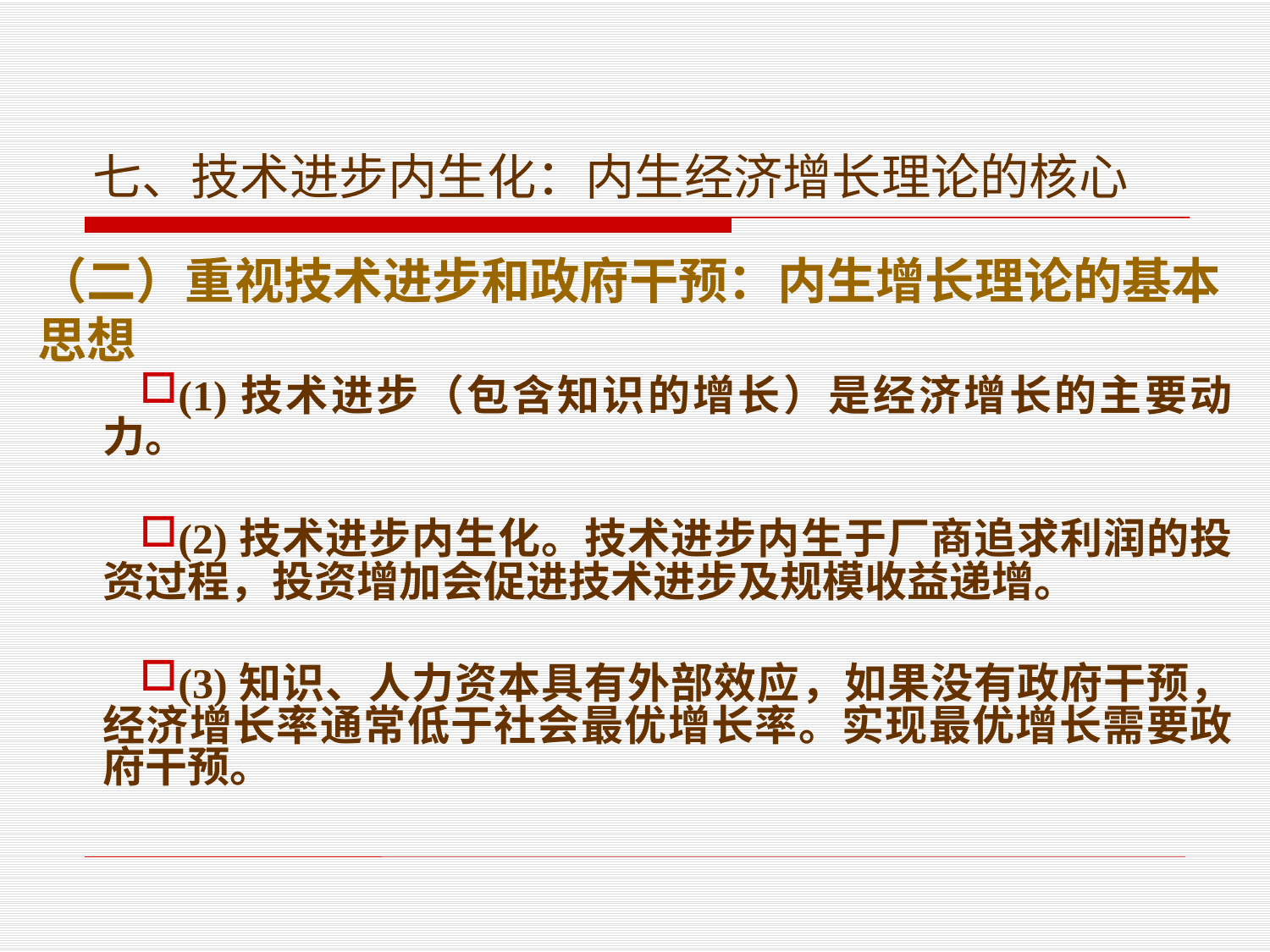

# 七、技术进步内生化：内生经济增长理论的核心
（二）重视技术进步和政府干预：内生增长理论的基本思想
(1)技术进步（包含知识的增长）是经济增长的主要动力。

(2)技术进步内生化。技术进步内生于厂商追求利润的投资过程，投资增加会促进技术进步及规模收益递增。

(3)知识、人力资本具有外部效应，如果没有政府干预，经济增长率通常低于社会最优增长率。实现最优增长需要政府干预。